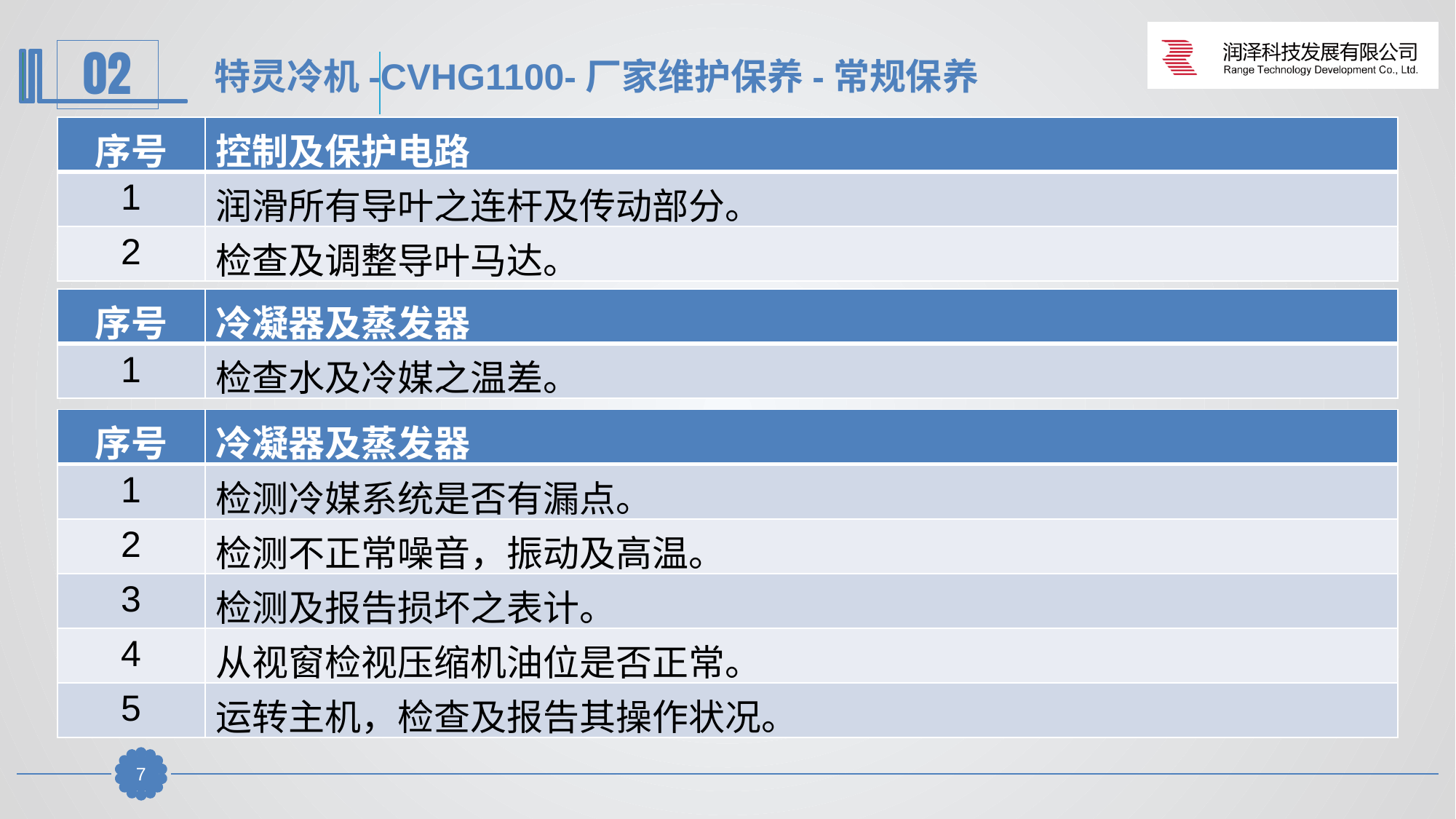

特灵冷机-CVHG1100-厂家维护保养-常规保养
| 序号 | 控制及保护电路 |
| --- | --- |
| 1 | 润滑所有导叶之连杆及传动部分。 |
| 2 | 检查及调整导叶马达。 |
| 序号 | 冷凝器及蒸发器 |
| --- | --- |
| 1 | 检查水及冷媒之温差。 |
| 序号 | 冷凝器及蒸发器 |
| --- | --- |
| 1 | 检测冷媒系统是否有漏点。 |
| 2 | 检测不正常噪音，振动及高温。 |
| 3 | 检测及报告损坏之表计。 |
| 4 | 从视窗检视压缩机油位是否正常。 |
| 5 | 运转主机，检查及报告其操作状况。 |
7